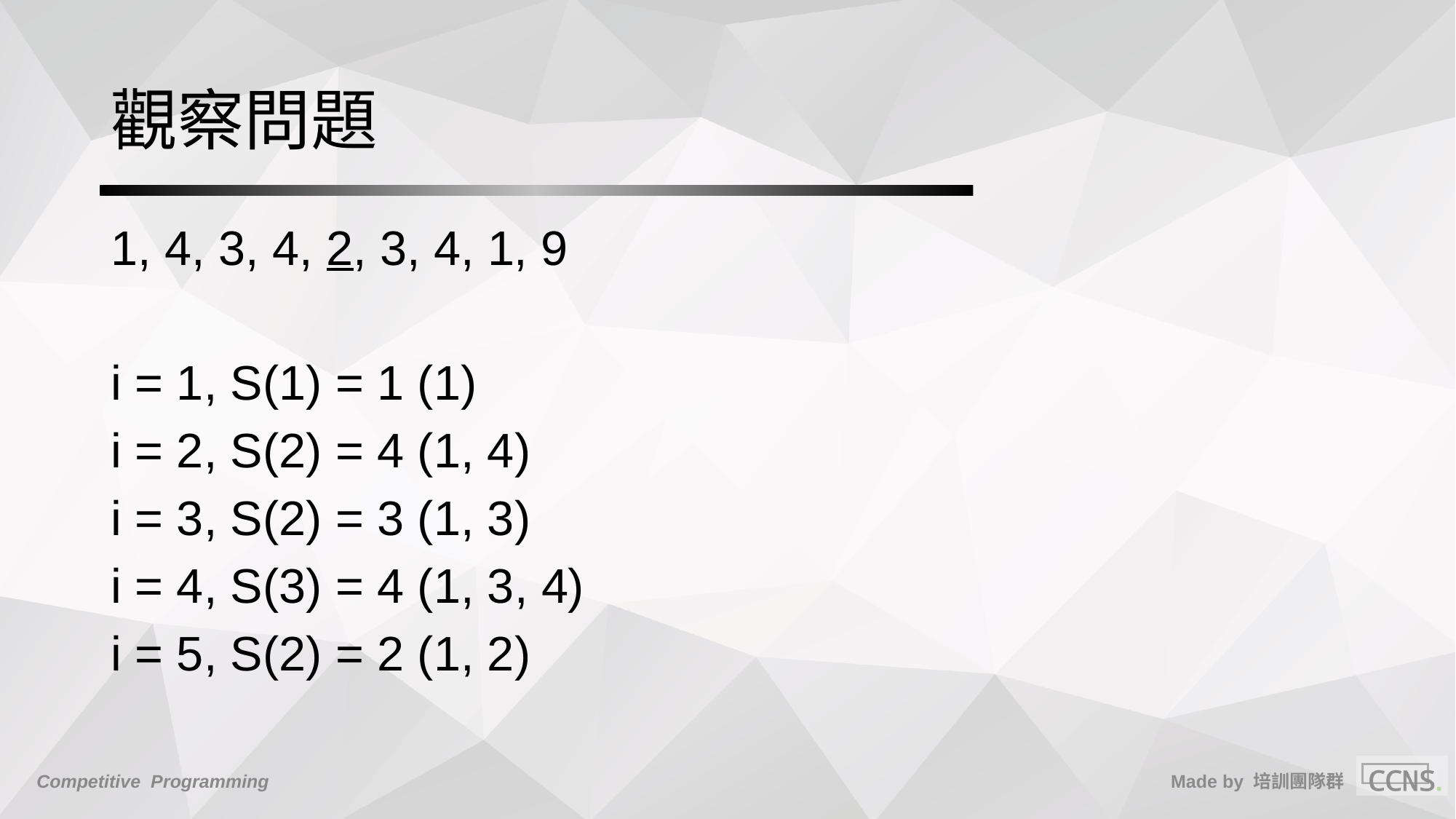

# 觀察問題
1, 4, 3, 4, 2, 3, 4, 1, 9

i = 1, S(1) = 1 (1)
i = 2, S(2) = 4 (1, 4)
i = 3, S(2) = 3 (1, 3)
i = 4, S(3) = 4 (1, 3, 4)
i = 5, S(2) = 2 (1, 2)